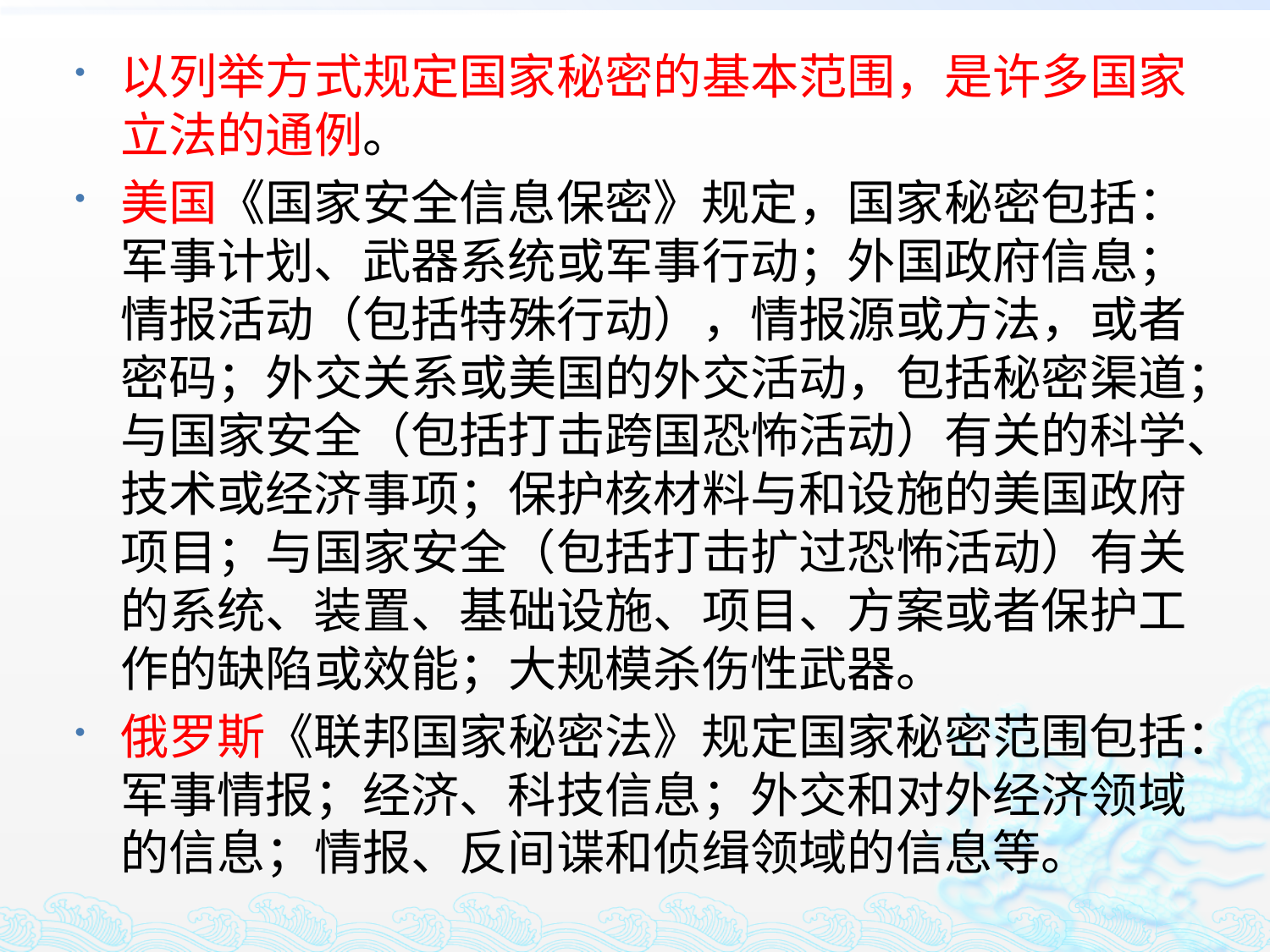

以列举方式规定国家秘密的基本范围，是许多国家立法的通例。
美国《国家安全信息保密》规定，国家秘密包括：军事计划、武器系统或军事行动；外国政府信息；情报活动（包括特殊行动），情报源或方法，或者密码；外交关系或美国的外交活动，包括秘密渠道；与国家安全（包括打击跨国恐怖活动）有关的科学、技术或经济事项；保护核材料与和设施的美国政府项目；与国家安全（包括打击扩过恐怖活动）有关的系统、装置、基础设施、项目、方案或者保护工作的缺陷或效能；大规模杀伤性武器。
俄罗斯《联邦国家秘密法》规定国家秘密范围包括：军事情报；经济、科技信息；外交和对外经济领域的信息；情报、反间谍和侦缉领域的信息等。